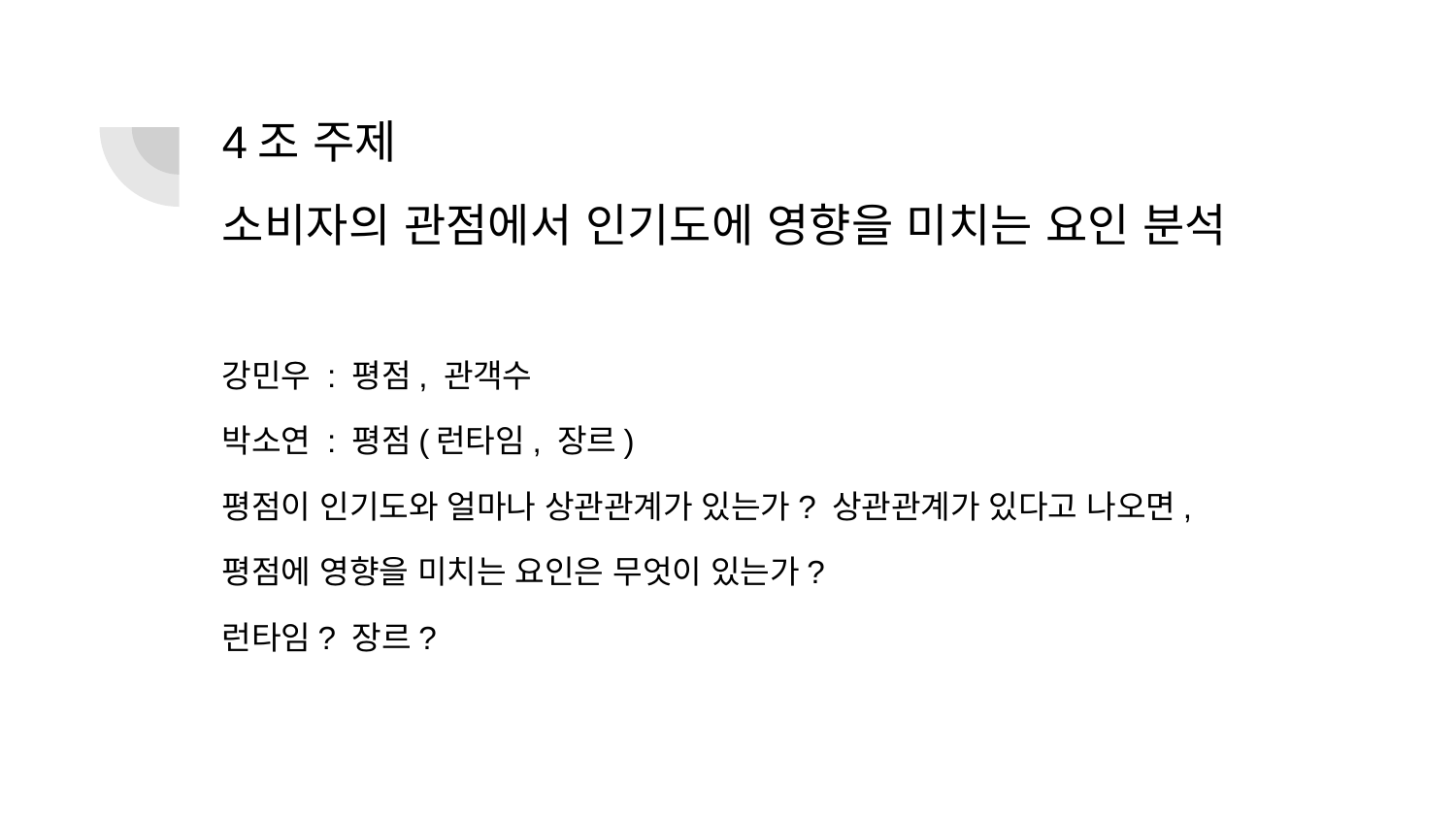

# 4조 주제
소비자의 관점에서 인기도에 영향을 미치는 요인 분석

강민우 : 평점, 관객수
박소연 : 평점(런타임, 장르)
평점이 인기도와 얼마나 상관관계가 있는가? 상관관계가 있다고 나오면,
평점에 영향을 미치는 요인은 무엇이 있는가?
런타임? 장르?